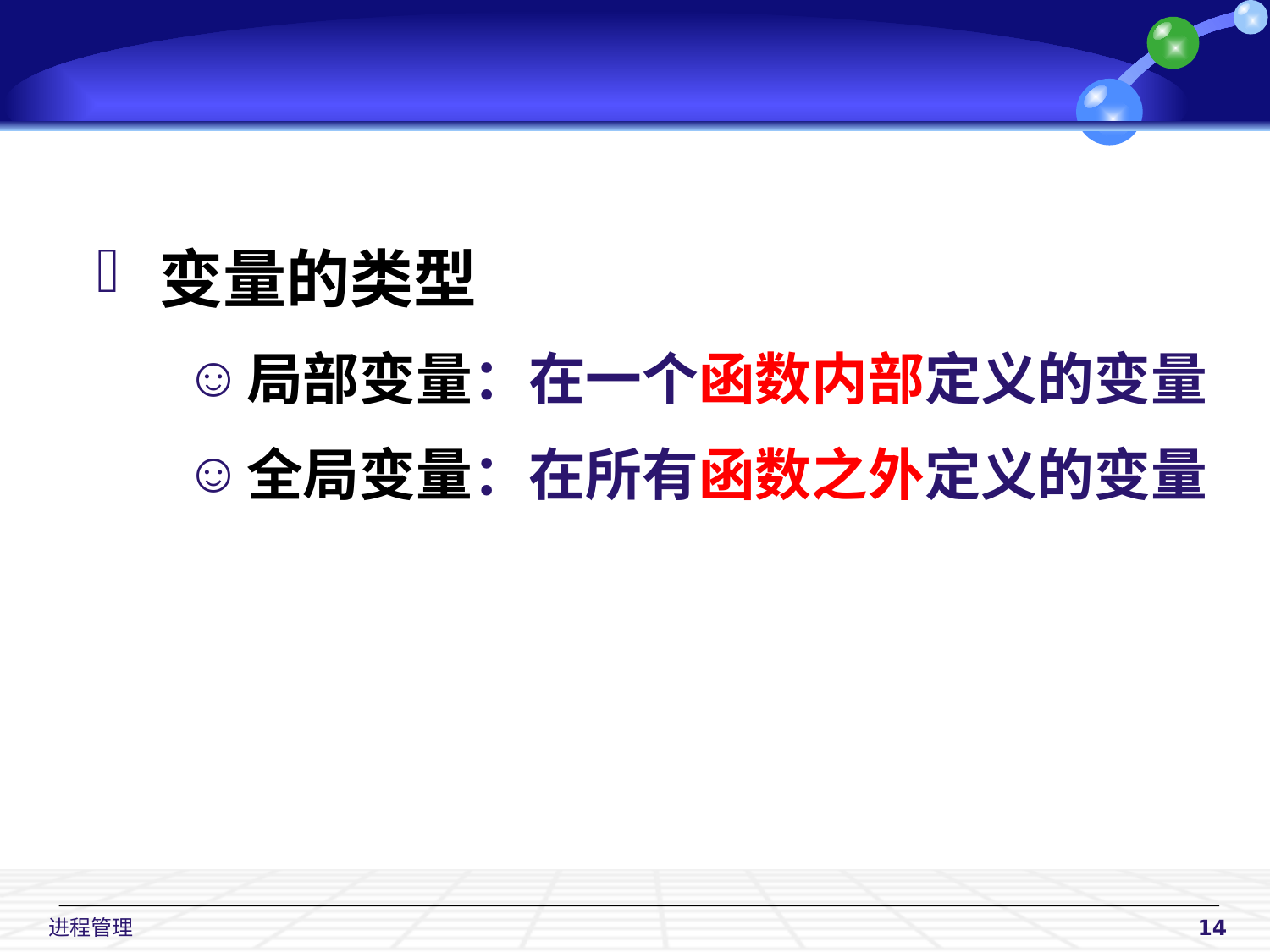

变量的类型
局部变量：在一个函数内部定义的变量
全局变量：在所有函数之外定义的变量
   进程管理
14